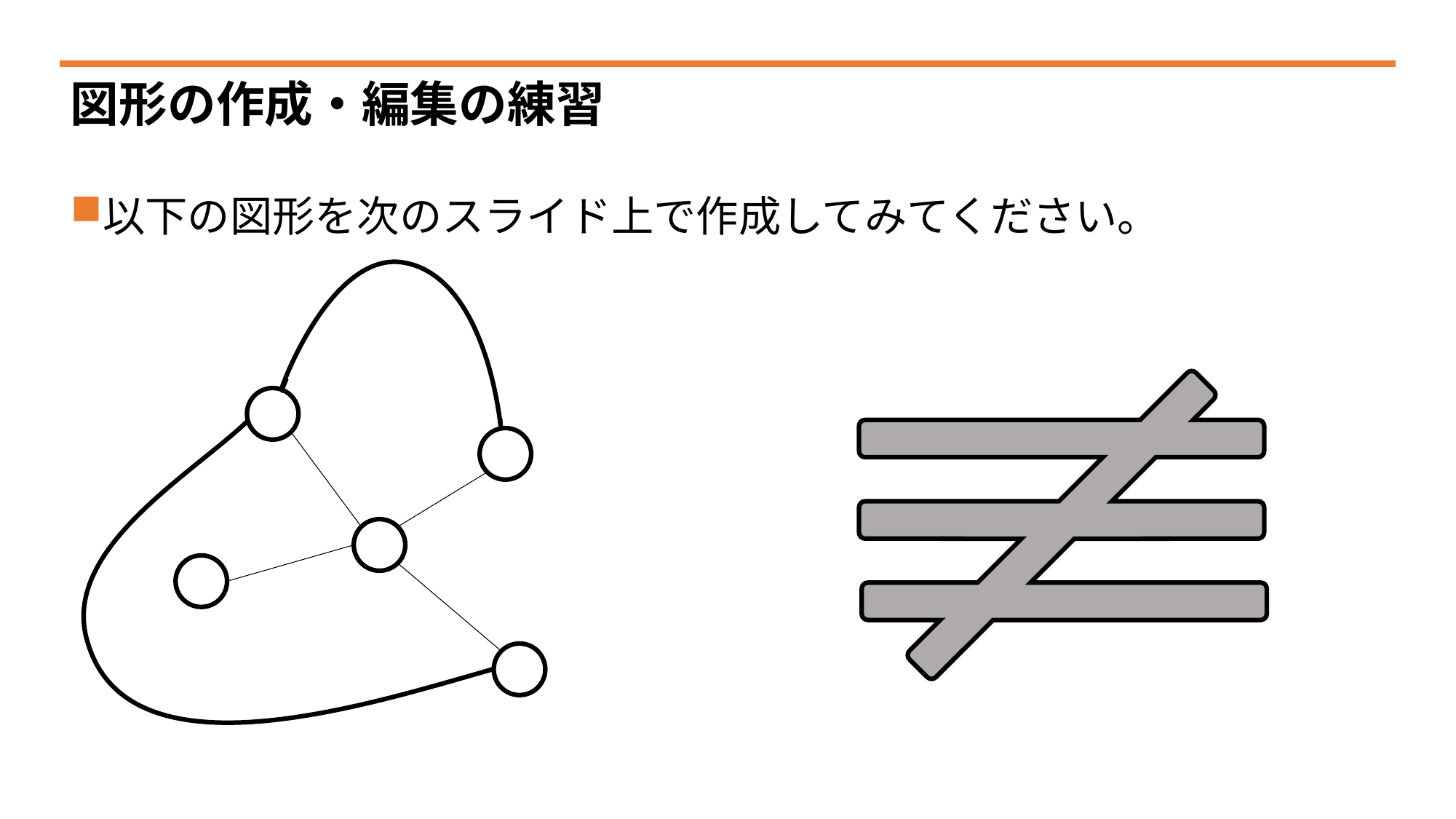

# 図形の作成・編集の練習
以下の図形を次のスライド上で作成してみてください。

1